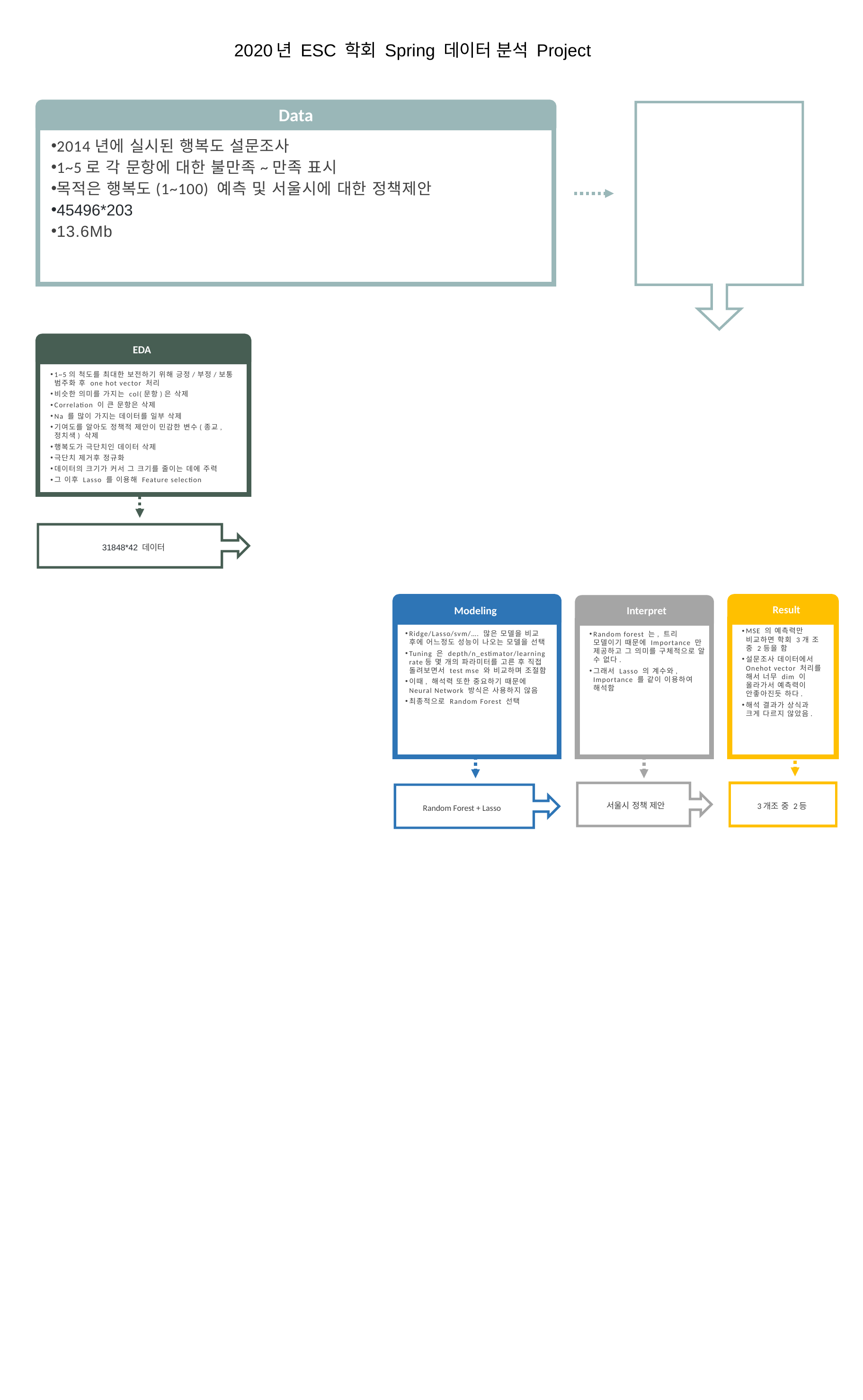

2020년 ESC 학회 Spring 데이터 분석 Project
Data

2014년에 실시된 행복도 설문조사
1~5로 각 문항에 대한 불만족~만족 표시
목적은 행복도(1~100) 예측 및 서울시에 대한 정책제안
45496*203
13.6Mb

EDA

1~5의 척도를 최대한 보전하기 위해 긍정/부정/보통 범주화 후 one hot vector 처리
비슷한 의미를 가지는 col(문항)은 삭제
Correlation 이 큰 문항은 삭제
Na 를 많이 가지는 데이터를 일부 삭제
기여도를 알아도 정책적 제안이 민감한 변수(종교, 정치색) 삭제
행복도가 극단치인 데이터 삭제
극단치 제거후 정규화
데이터의 크기가 커서 그 크기를 줄이는 데에 주력
그 이후 Lasso 를 이용해 Feature selection

31848*42 데이터

Result
Modeling
Interpret

MSE 의 예측력만 비교하면 학회 3개 조 중 2등을 함
설문조사 데이터에서 Onehot vector 처리를 해서 너무 dim 이 올라가서 예측력이 안좋아진듯 하다.
해석 결과가 상식과 크게 다르지 않았음.

Ridge/Lasso/svm/…. 많은 모델을 비교 후에 어느정도 성능이 나오는 모델을 선택
Tuning 은 depth/n_estimator/learning rate등 몇 개의 파라미터를 고른 후 직접 돌려보면서 test mse 와 비교하며 조절함
이때, 해석력 또한 중요하기 때문에 Neural Network 방식은 사용하지 않음
최종적으로 Random Forest 선택

Random forest 는, 트리 모델이기 때문에 Importance 만 제공하고 그 의미를 구체적으로 알 수 없다.
그래서 Lasso 의 계수와, Importance 를 같이 이용하여 해석함

서울시 정책 제안
3개조 중 2등
Random Forest + Lasso